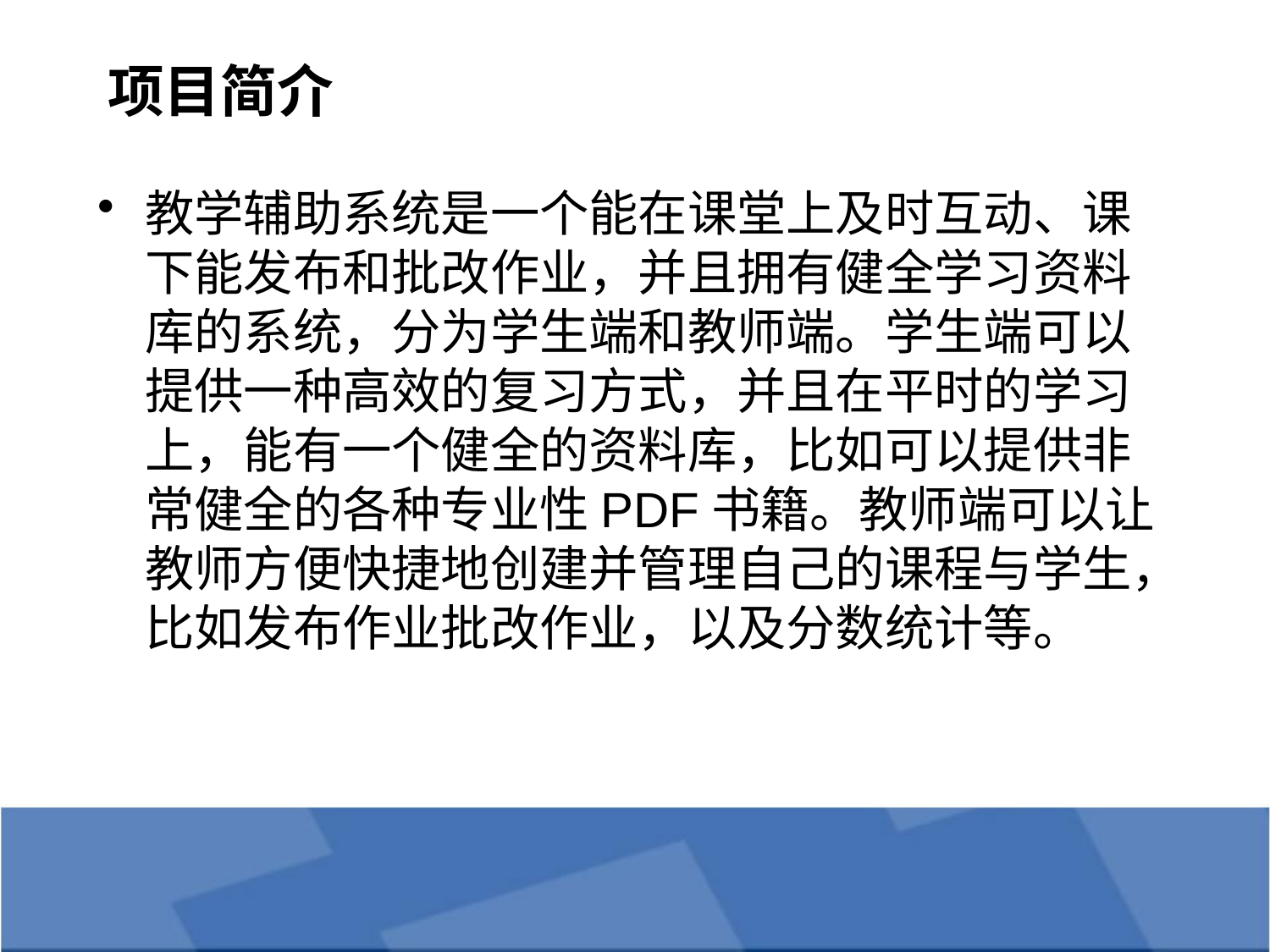

# 项目简介
教学辅助系统是一个能在课堂上及时互动、课下能发布和批改作业，并且拥有健全学习资料库的系统，分为学生端和教师端。学生端可以提供一种高效的复习方式，并且在平时的学习上，能有一个健全的资料库，比如可以提供非常健全的各种专业性PDF书籍。教师端可以让教师方便快捷地创建并管理自己的课程与学生，比如发布作业批改作业，以及分数统计等。